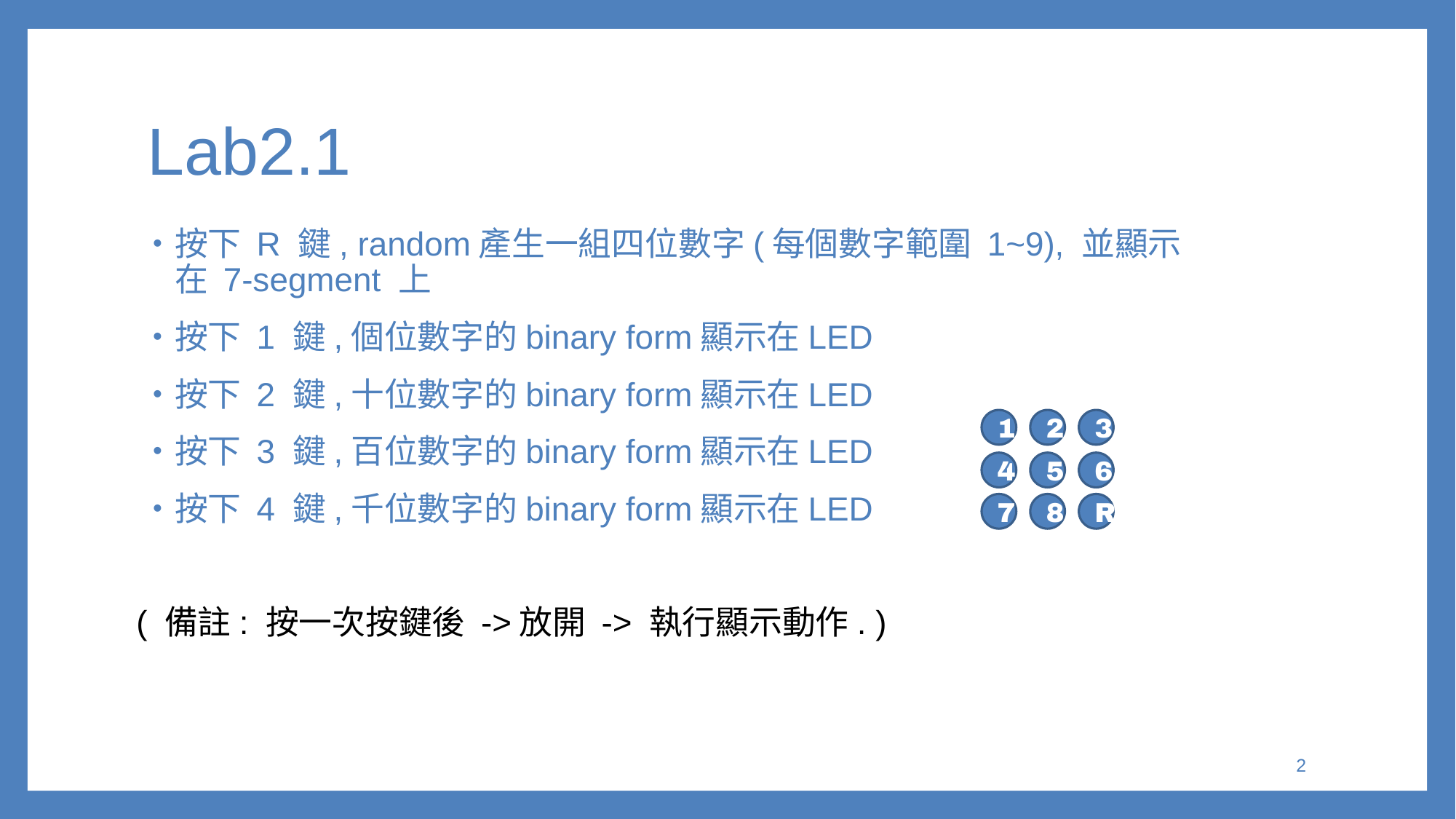

# Lab2.1
按下 R 鍵, random產生一組四位數字(每個數字範圍 1~9), 並顯示在 7-segment 上
按下 1 鍵,個位數字的binary form顯示在LED
按下 2 鍵,十位數字的binary form顯示在LED
按下 3 鍵,百位數字的binary form顯示在LED
按下 4 鍵,千位數字的binary form顯示在LED
1
2
3
4
5
6
7
8
R
( 備註: 按一次按鍵後 ->放開 -> 執行顯示動作. )
2